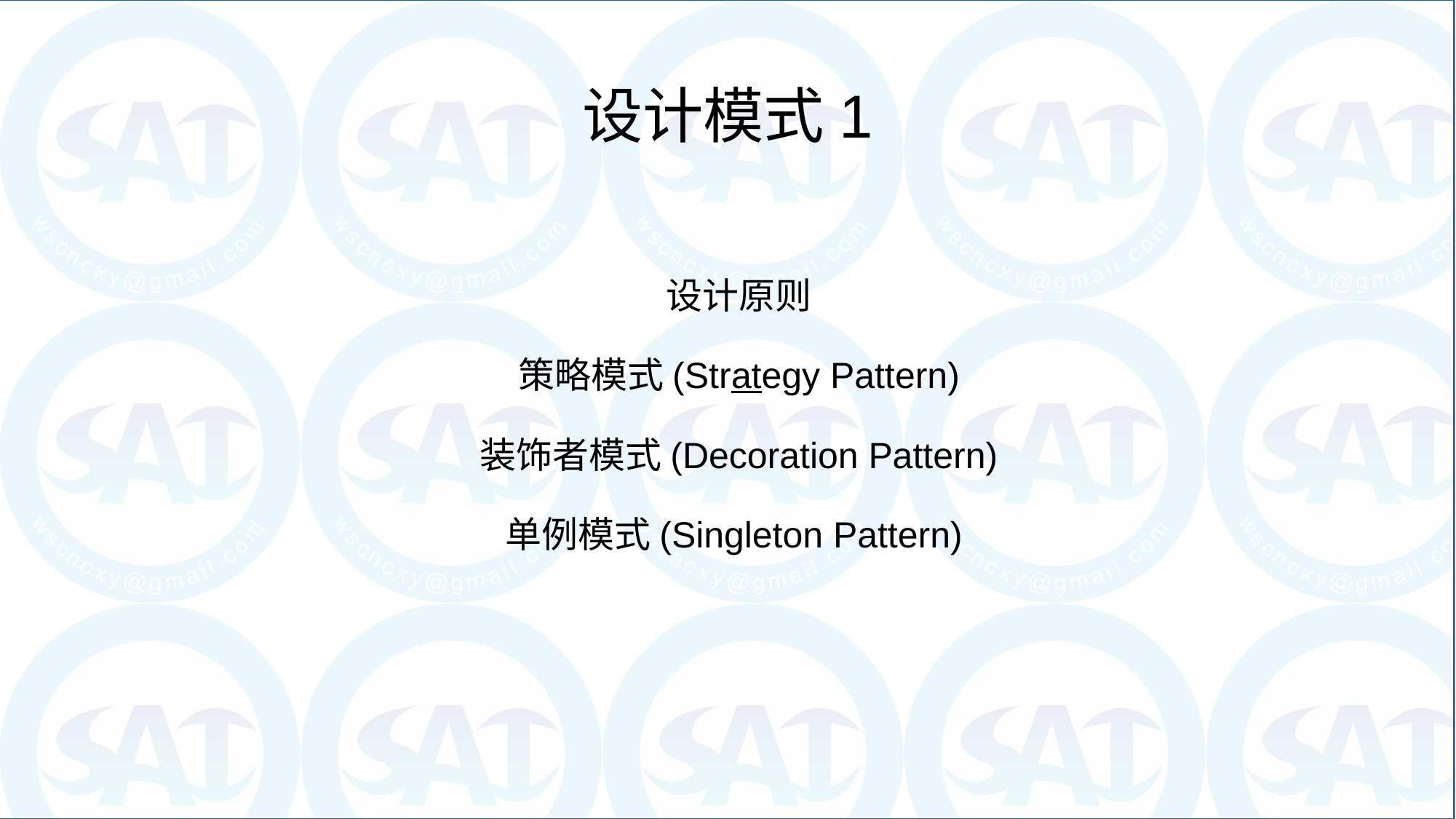

设计模式1
设计原则
策略模式(Strategy Pattern)
装饰者模式(Decoration Pattern)
单例模式(Singleton Pattern)